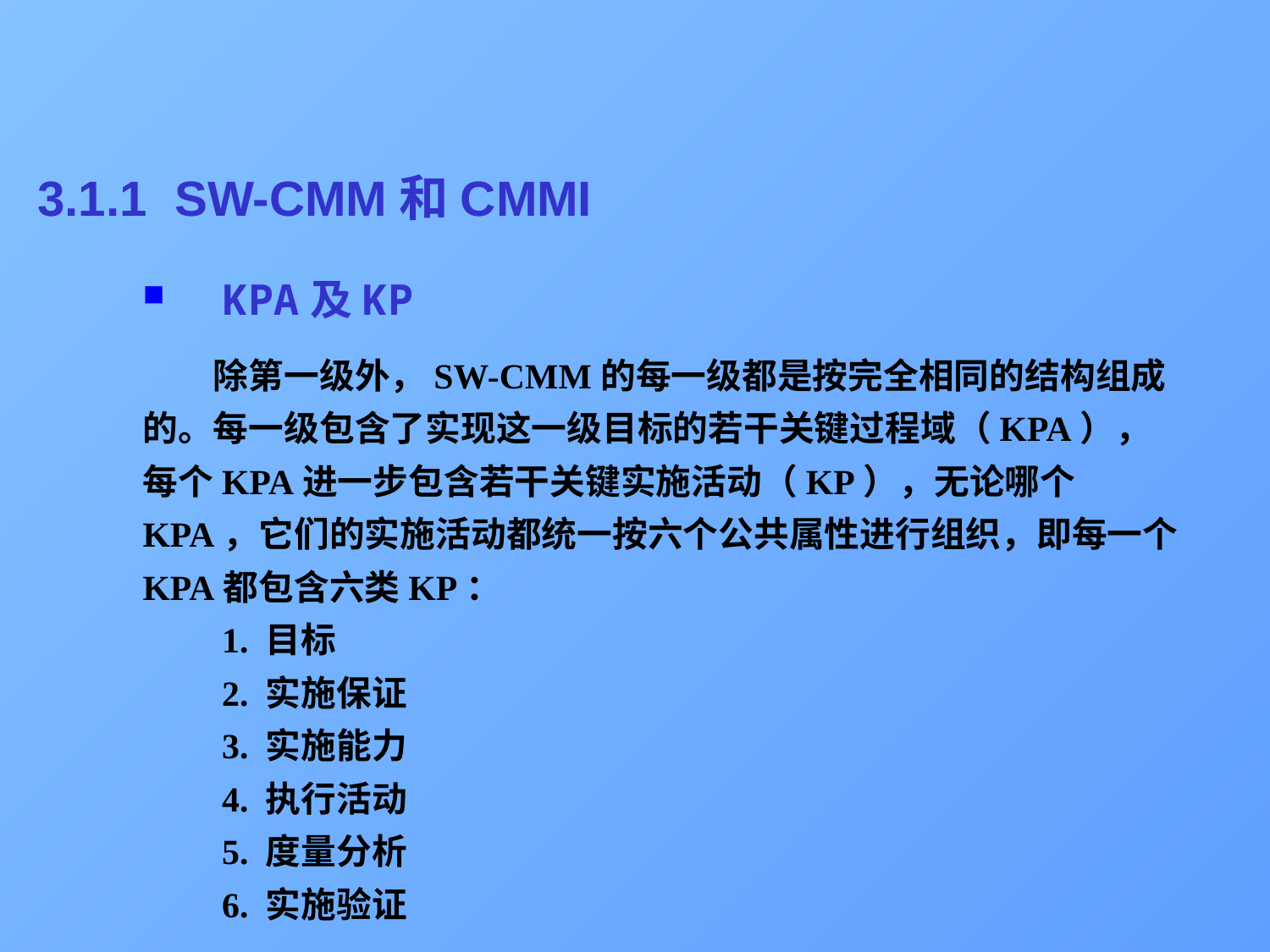

# 3.1.1  SW-CMM和CMMI
  KPA及KP

　　除第一级外，SW-CMM的每一级都是按完全相同的结构组成的。每一级包含了实现这一级目标的若干关键过程域（KPA），每个KPA进一步包含若干关键实施活动（KP），无论哪个KPA，它们的实施活动都统一按六个公共属性进行组织，即每一个KPA都包含六类KP：
　　1. 目标
　　2. 实施保证
　　3. 实施能力
　　4. 执行活动
　　5. 度量分析
　　6. 实施验证